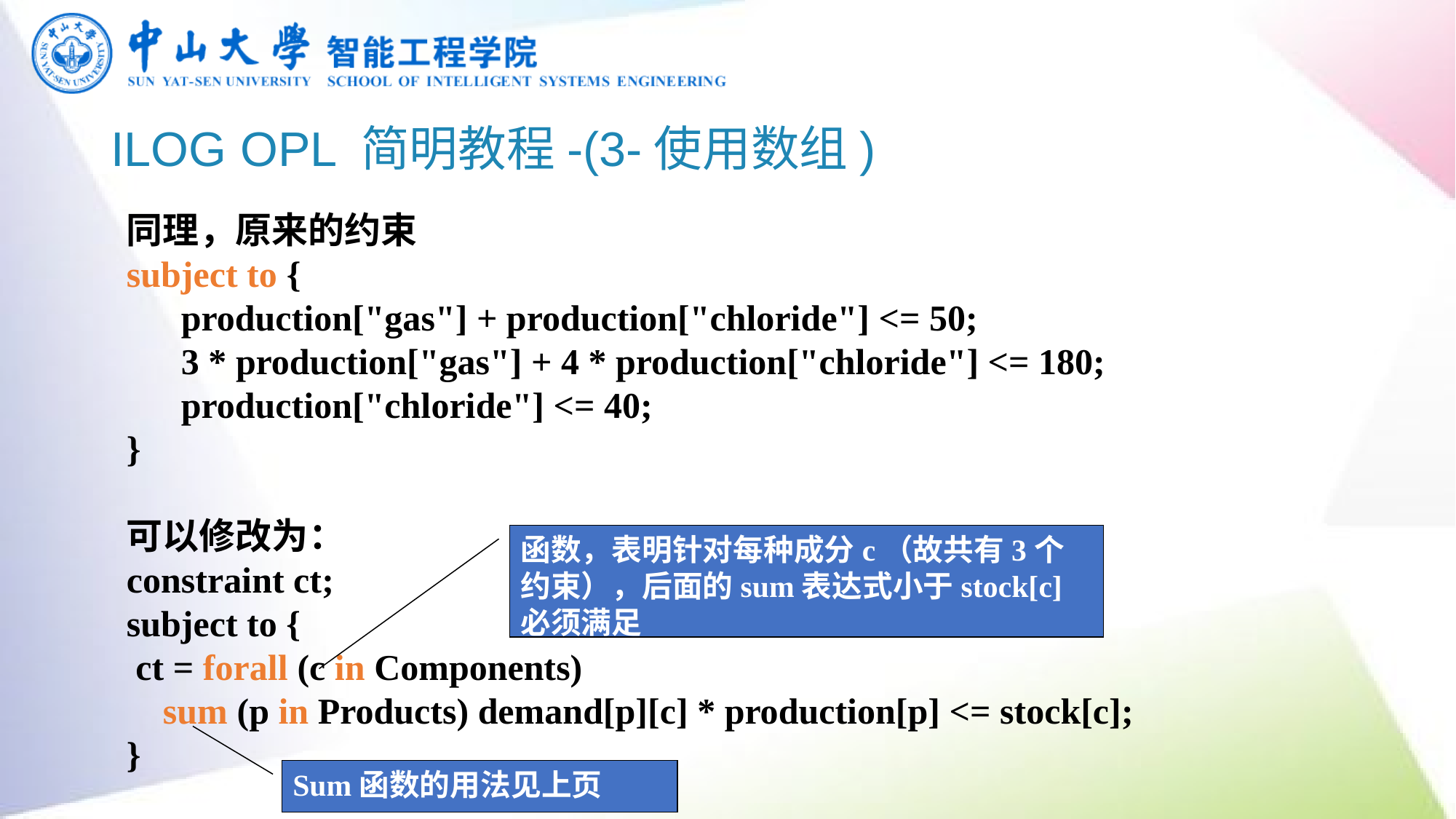

# ILOG OPL 简明教程-(3-使用数组)
同理，原来的约束
subject to {
      production["gas"] + production["chloride"] <= 50;
      3 * production["gas"] + 4 * production["chloride"] <= 180;
      production["chloride"] <= 40;
}

可以修改为：
constraint ct;
subject to {
 ct = forall (c in Components)
    sum (p in Products) demand[p][c] * production[p] <= stock[c];
}
函数，表明针对每种成分c（故共有3个约束），后面的sum表达式小于stock[c]必须满足
Sum函数的用法见上页